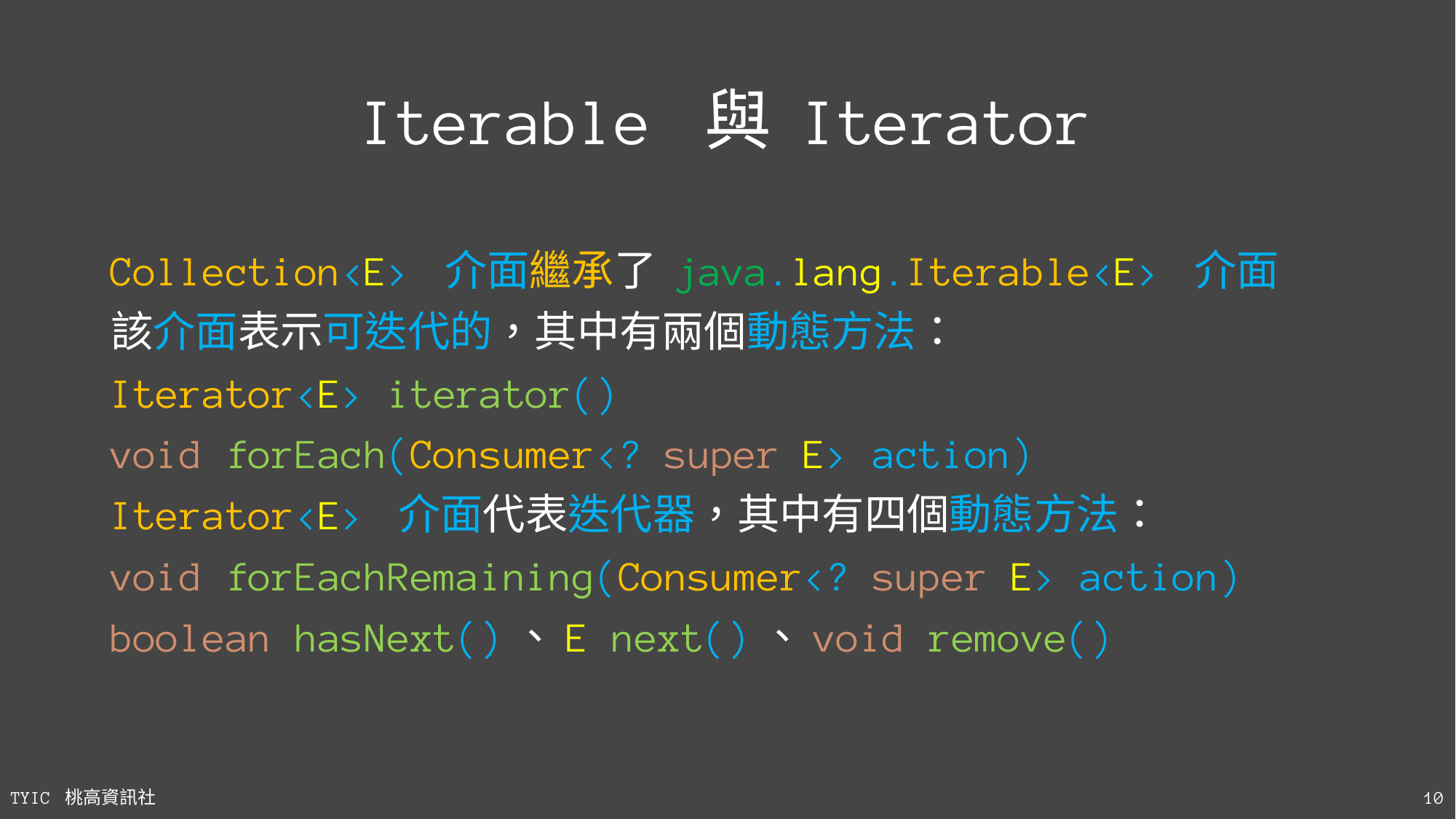

# Iterable 與 Iterator
Collection<E> 介面繼承了 java.lang.Iterable<E> 介面
該介面表示可迭代的，其中有兩個動態方法：
Iterator<E> iterator()
void forEach(Consumer<? super E> action)
Iterator<E> 介面代表迭代器，其中有四個動態方法：
void forEachRemaining(Consumer<? super E> action)
boolean hasNext()、E next()、void remove()